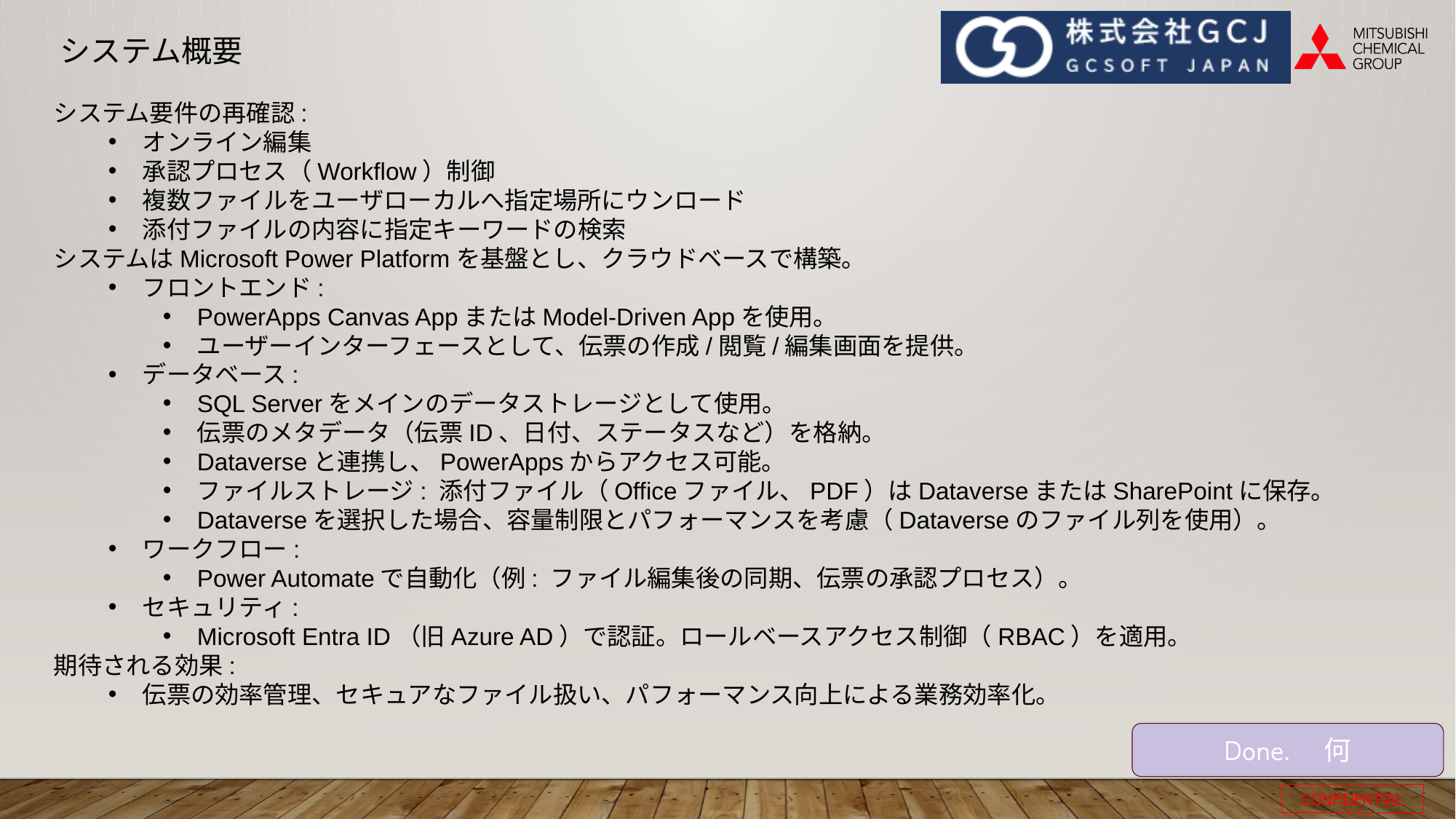

# システム概要
システム要件の再確認:
オンライン編集
承認プロセス（Workflow）制御
複数ファイルをユーザローカルへ指定場所にウンロード
添付ファイルの内容に指定キーワードの検索
システムはMicrosoft Power Platformを基盤とし、クラウドベースで構築。
フロントエンド:
PowerApps Canvas AppまたはModel-Driven Appを使用。
ユーザーインターフェースとして、伝票の作成/閲覧/編集画面を提供。
データベース:
SQL Serverをメインのデータストレージとして使用。
伝票のメタデータ（伝票ID、日付、ステータスなど）を格納。
Dataverseと連携し、PowerAppsからアクセス可能。
ファイルストレージ: 添付ファイル（Officeファイル、PDF）はDataverseまたはSharePointに保存。
Dataverseを選択した場合、容量制限とパフォーマンスを考慮（Dataverseのファイル列を使用）。
ワークフロー:
Power Automateで自動化（例: ファイル編集後の同期、伝票の承認プロセス）。
セキュリティ:
Microsoft Entra ID（旧Azure AD）で認証。ロールベースアクセス制御（RBAC）を適用。
期待される効果:
伝票の効率管理、セキュアなファイル扱い、パフォーマンス向上による業務効率化。
Done.　何